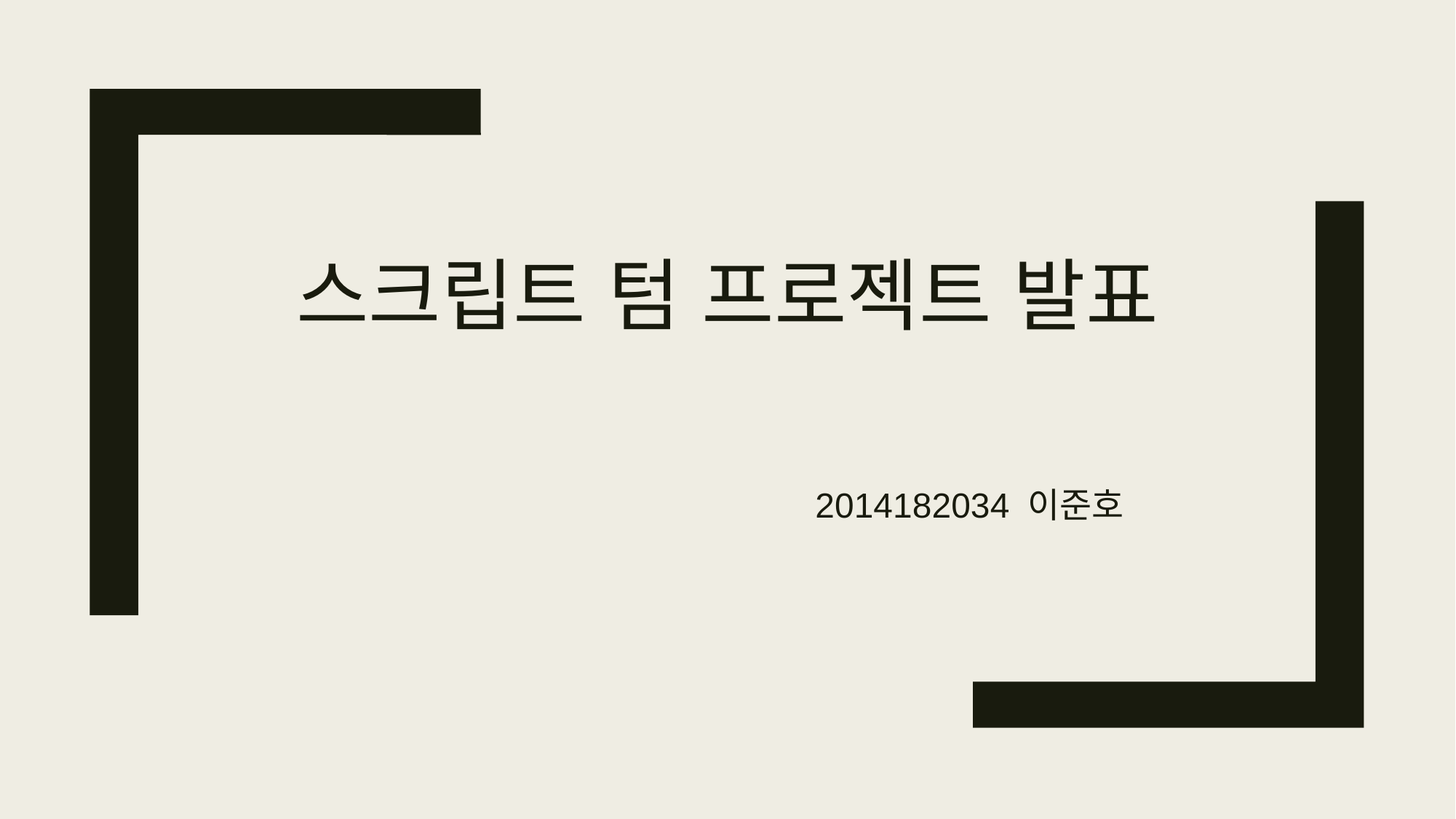

# 스크립트 텀 프로젝트 발표
2014182034 이준호